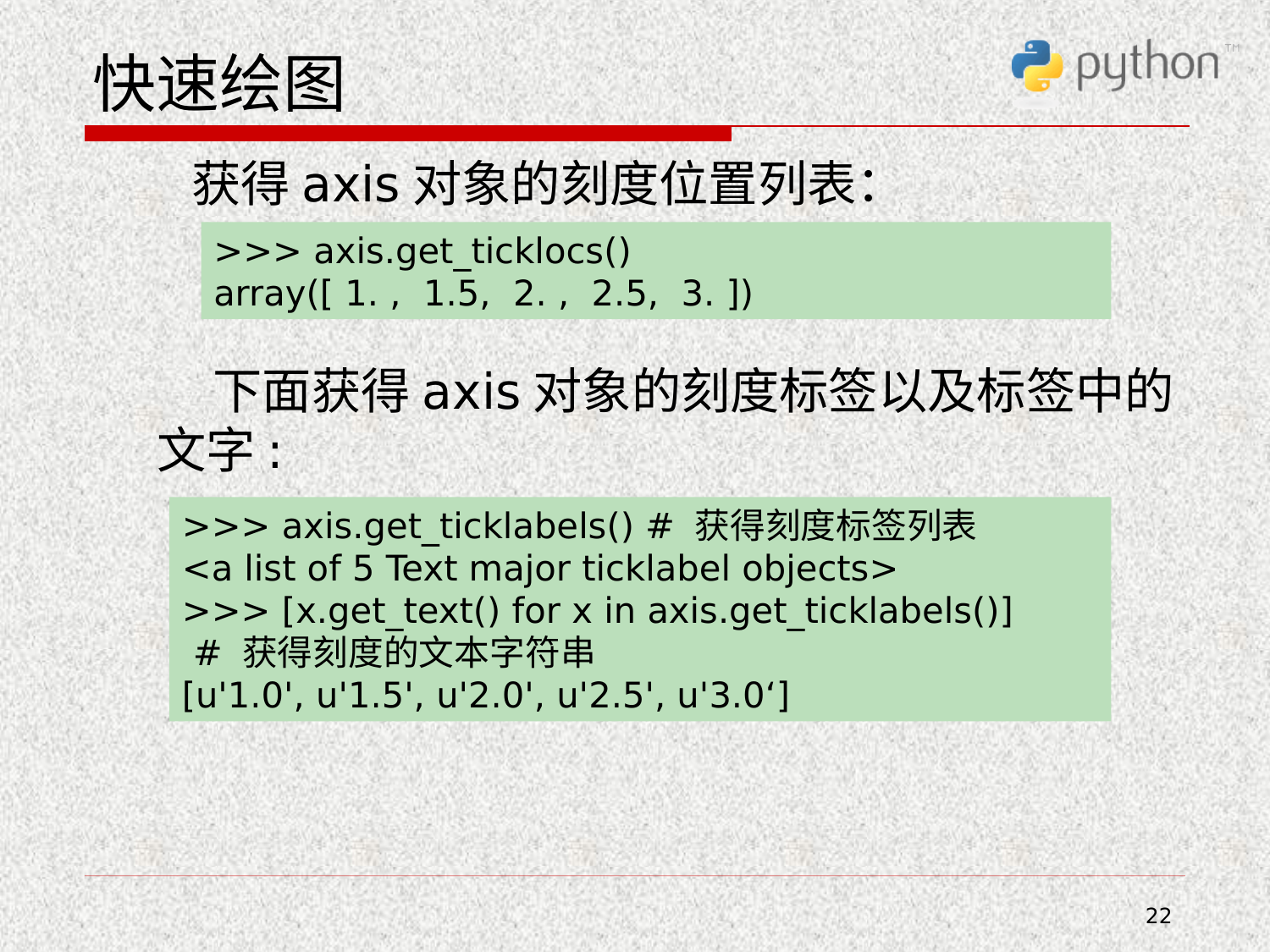

# 快速绘图
        获得axis对象的刻度位置列表：

          下面获得axis对象的刻度标签以及标签中的文字:

>>> axis.get_ticklocs()
array([ 1. ,  1.5,  2. ,  2.5,  3. ])
>>> axis.get_ticklabels() # 获得刻度标签列表
<a list of 5 Text major ticklabel objects>
>>> [x.get_text() for x in axis.get_ticklabels()]
 # 获得刻度的文本字符串
[u'1.0', u'1.5', u'2.0', u'2.5', u'3.0‘]
22